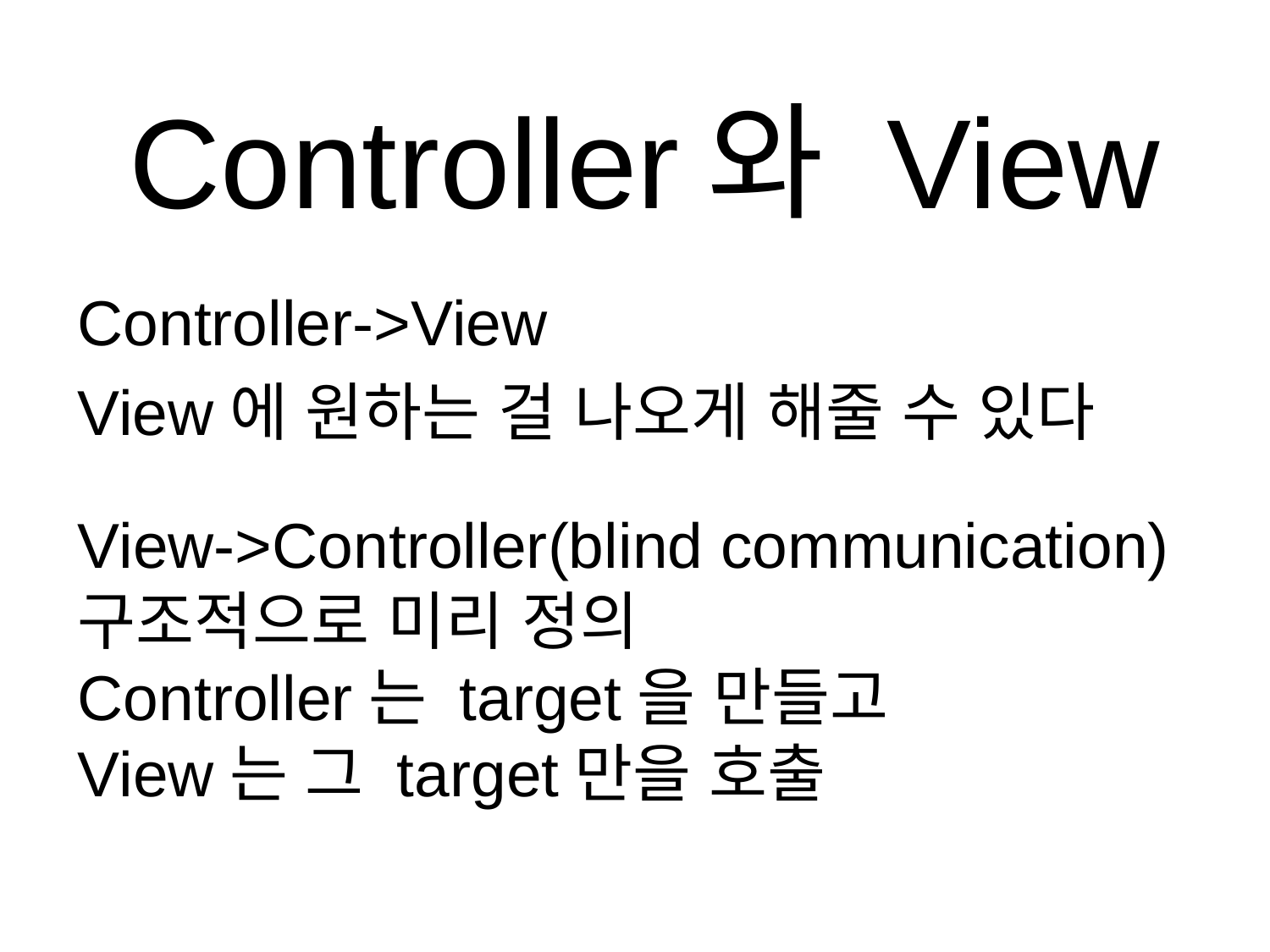

Controller와 View
Controller->View
View에 원하는 걸 나오게 해줄 수 있다
View->Controller(blind communication)
구조적으로 미리 정의
Controller는 target을 만들고
View는 그 target만을 호출